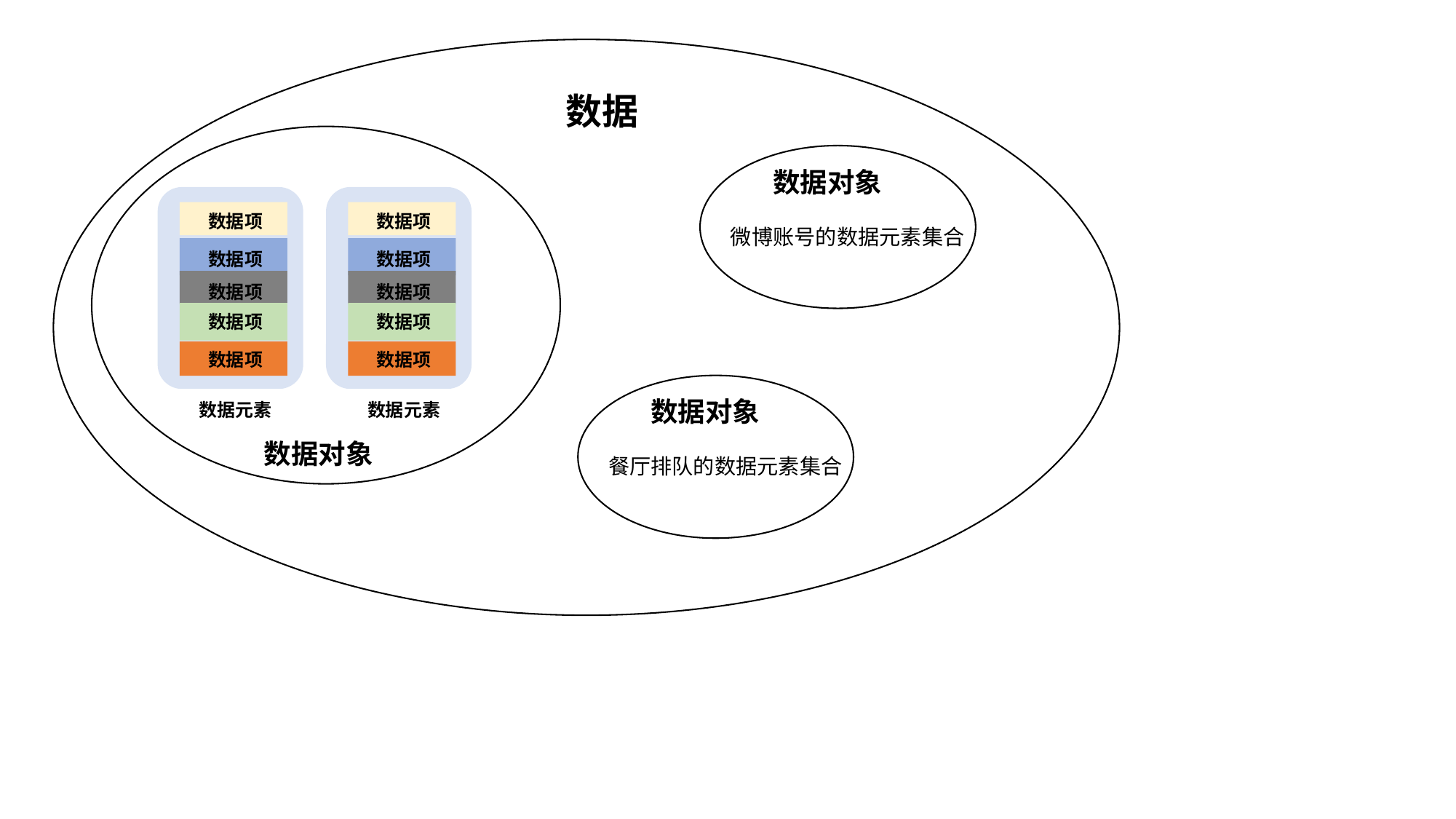

数据对象

数据项
数据项
微博账号的数据元素集合

数据项
数据项

数据项
数据项

数据项
数据项

数据项
数据项

数据对象
数据元素
数据元素
数据对象
餐厅排队的数据元素集合
数据